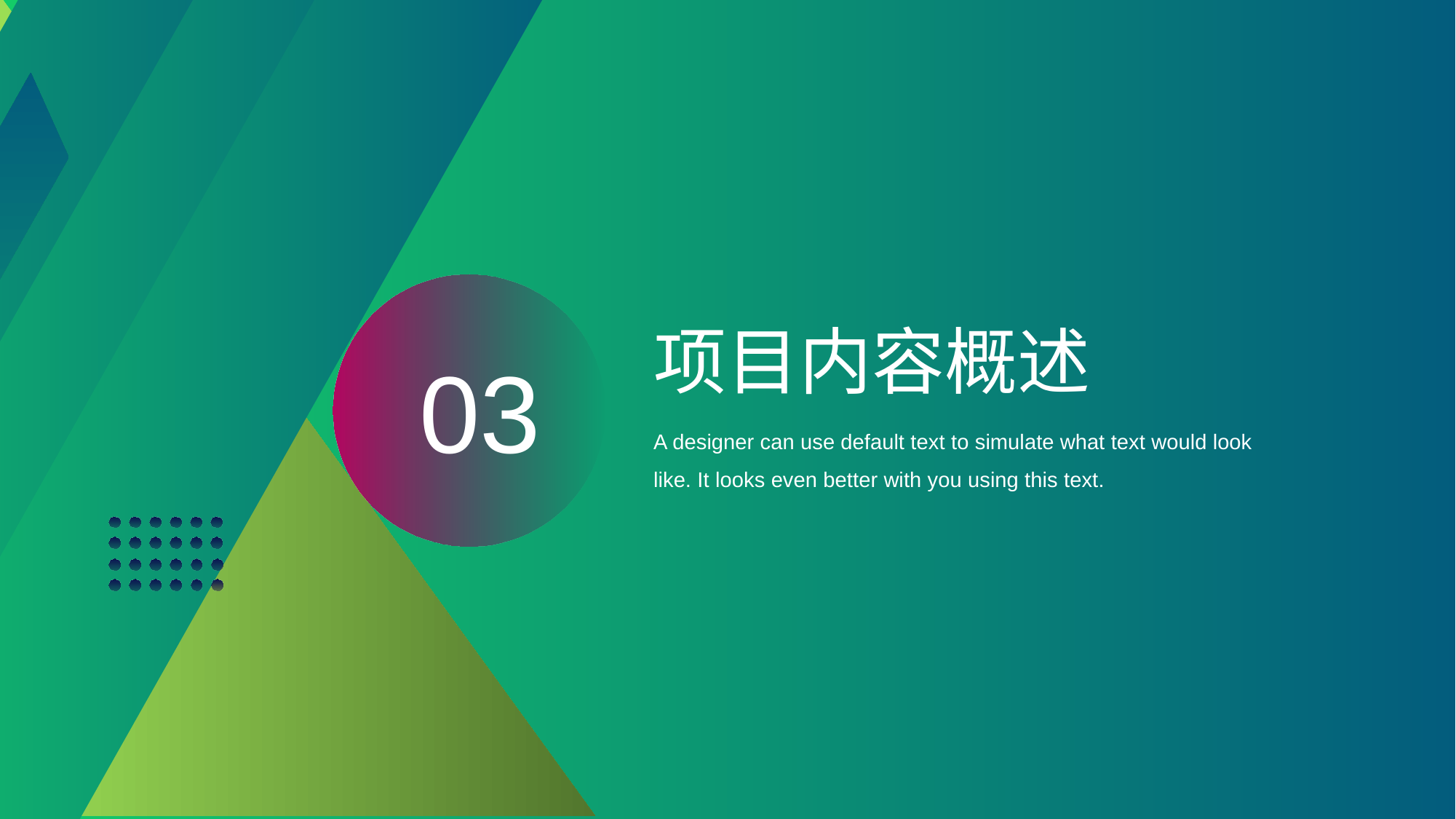

03
项目内容概述
A designer can use default text to simulate what text would look like. It looks even better with you using this text.